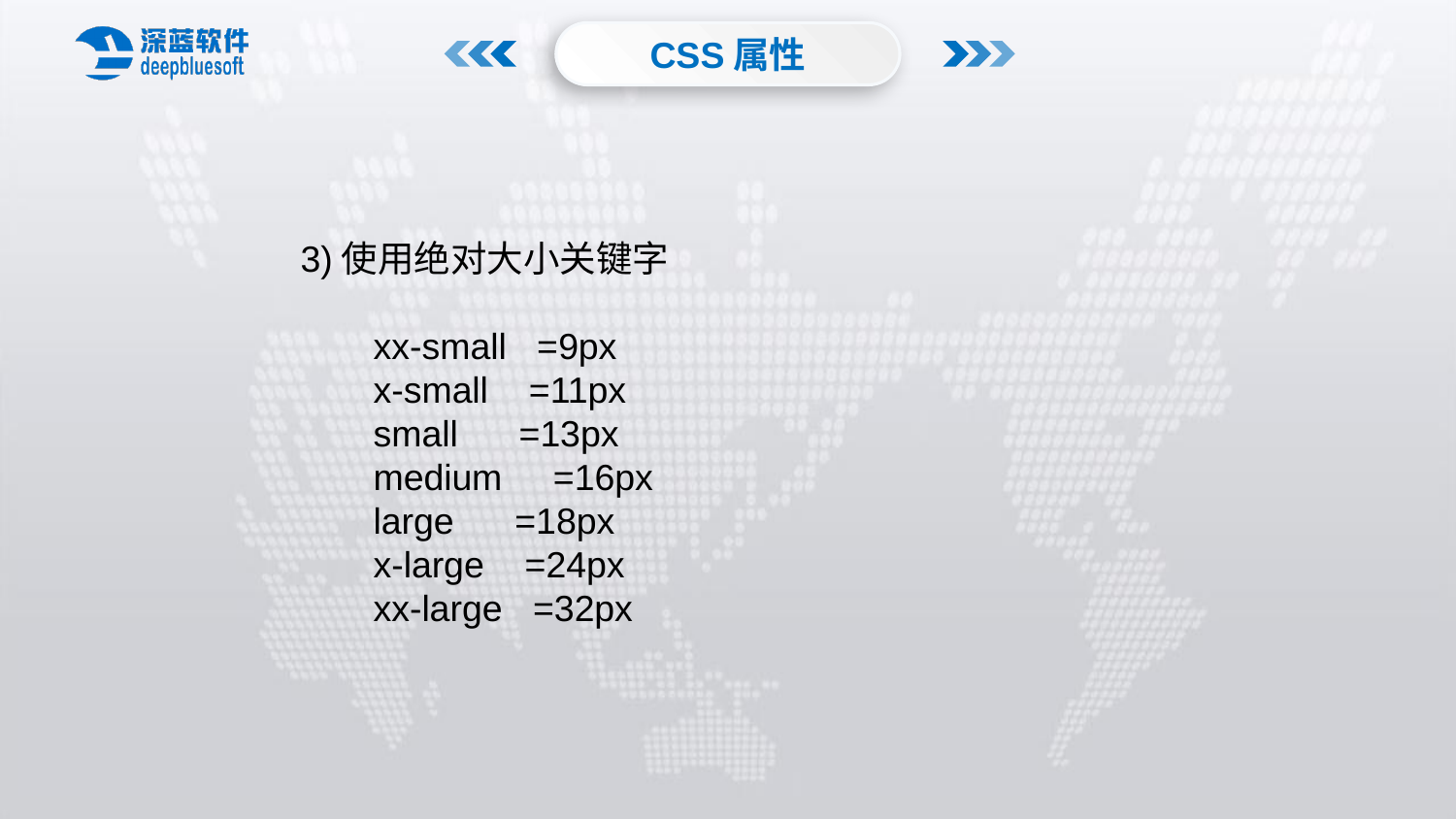

CSS属性

3)使用绝对大小关键字

xx-small   =9px
x-small    =11px
small      =13px
medium     =16px
large      =18px
x-large    =24px
xx-large   =32px